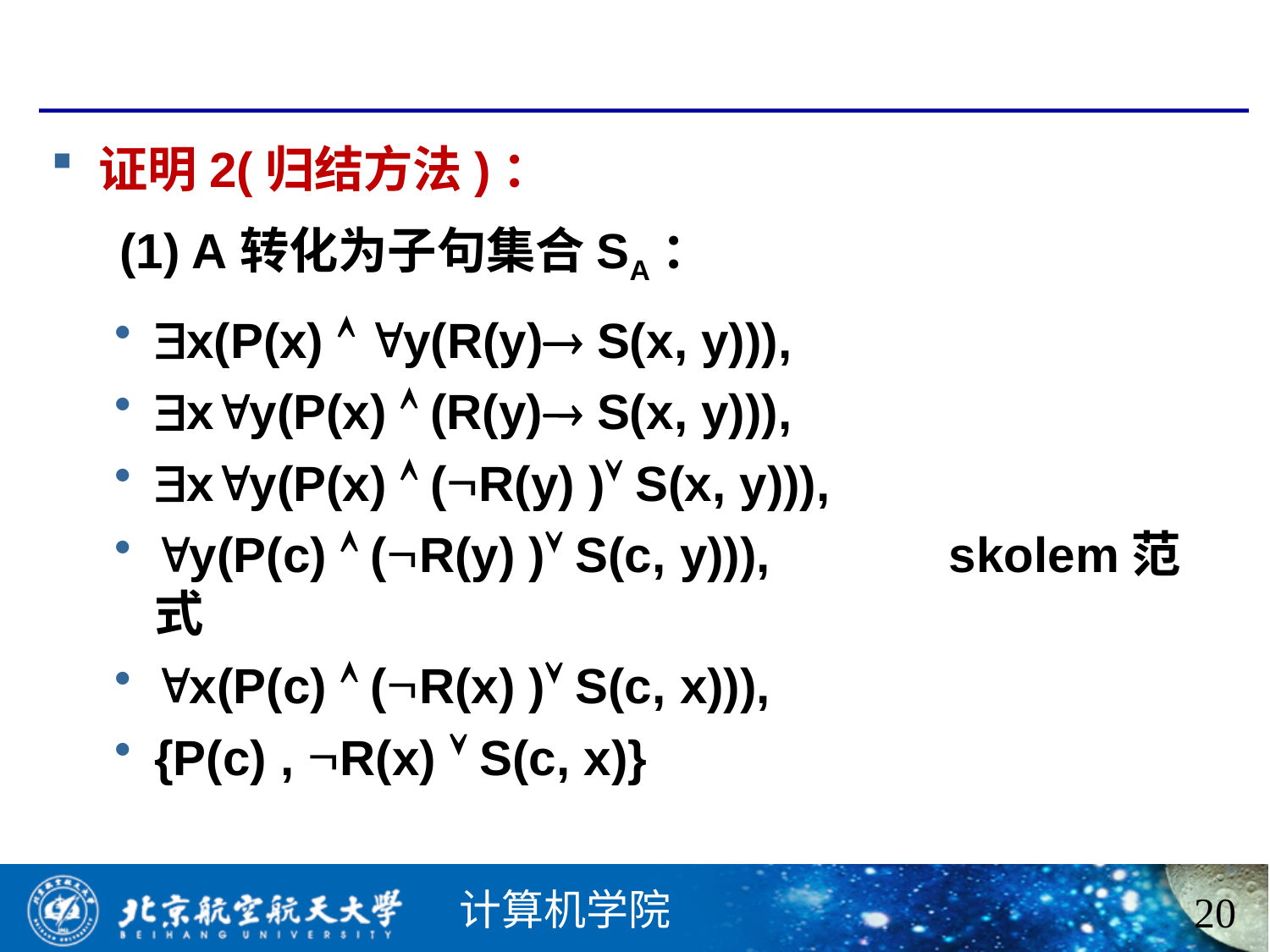

#
证明2(归结方法)：
     (1) A转化为子句集合SA：
∃x(P(x) ∧ ∀y(R(y)→ S(x, y))),
∃x∀y(P(x) ∧ (R(y)→ S(x, y))),
∃x∀y(P(x) ∧ (¬R(y) )∨ S(x, y))),
∀y(P(c) ∧ (¬R(y) )∨ S(c, y))),             skolem范式
∀x(P(c) ∧ (¬R(x) )∨ S(c, x))),
{P(c) , ¬R(x) ∨ S(c, x)}